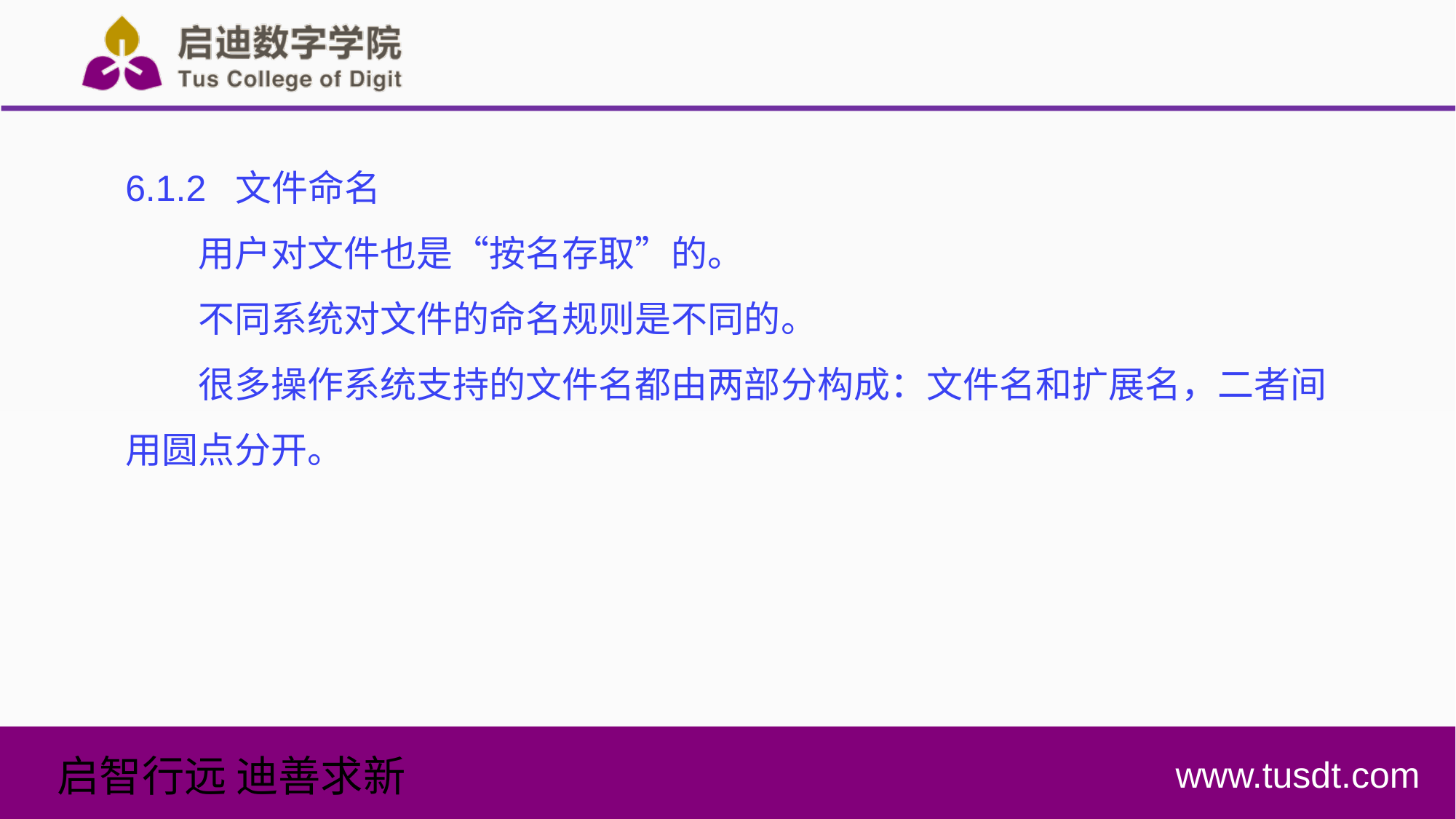

6.1.2  文件命名
用户对文件也是“按名存取”的。
不同系统对文件的命名规则是不同的。
很多操作系统支持的文件名都由两部分构成：文件名和扩展名，二者间用圆点分开。